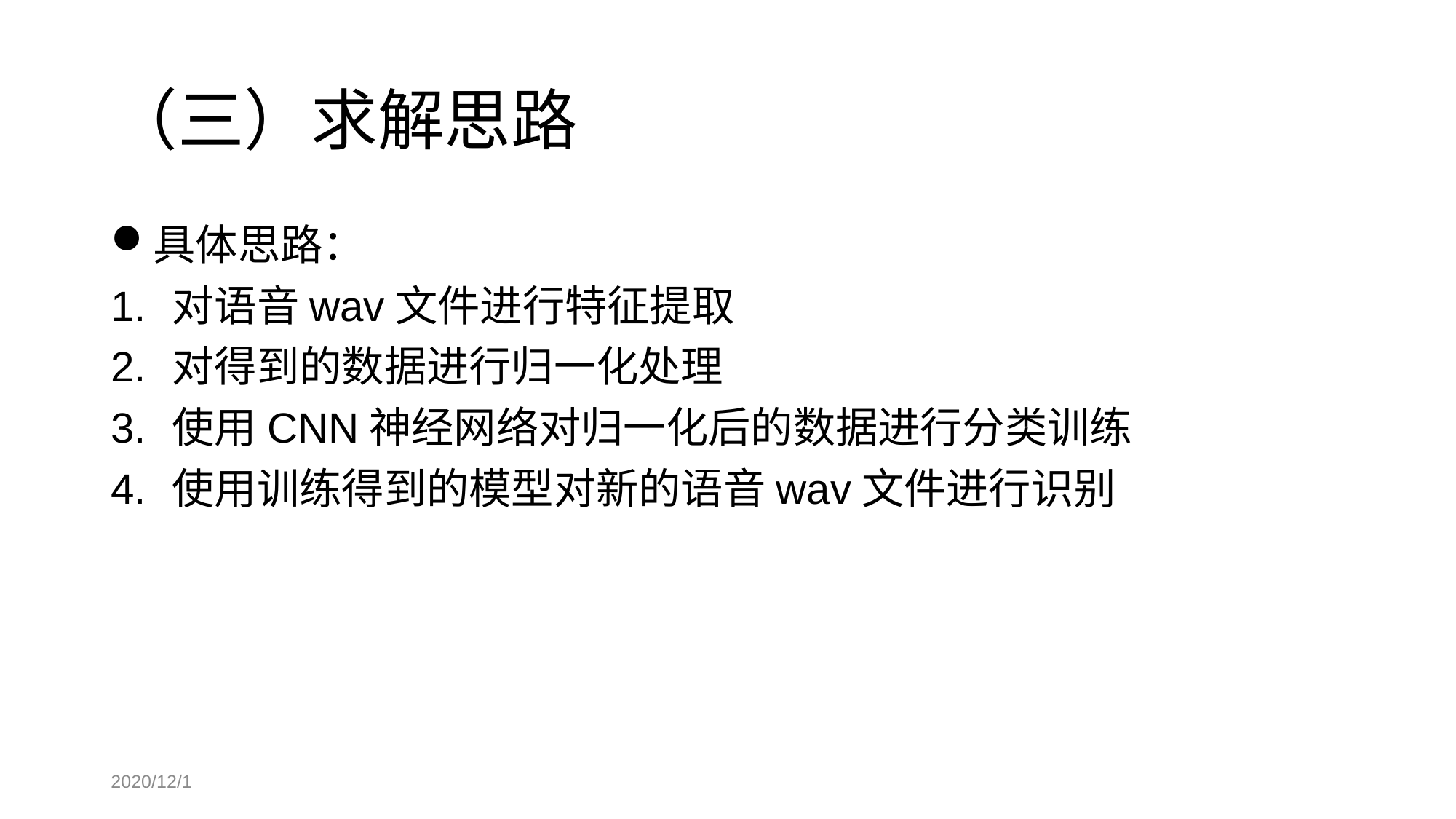

# （三）求解思路
具体思路：
对语音wav文件进行特征提取
对得到的数据进行归一化处理
使用CNN神经网络对归一化后的数据进行分类训练
使用训练得到的模型对新的语音wav文件进行识别

2020/12/1